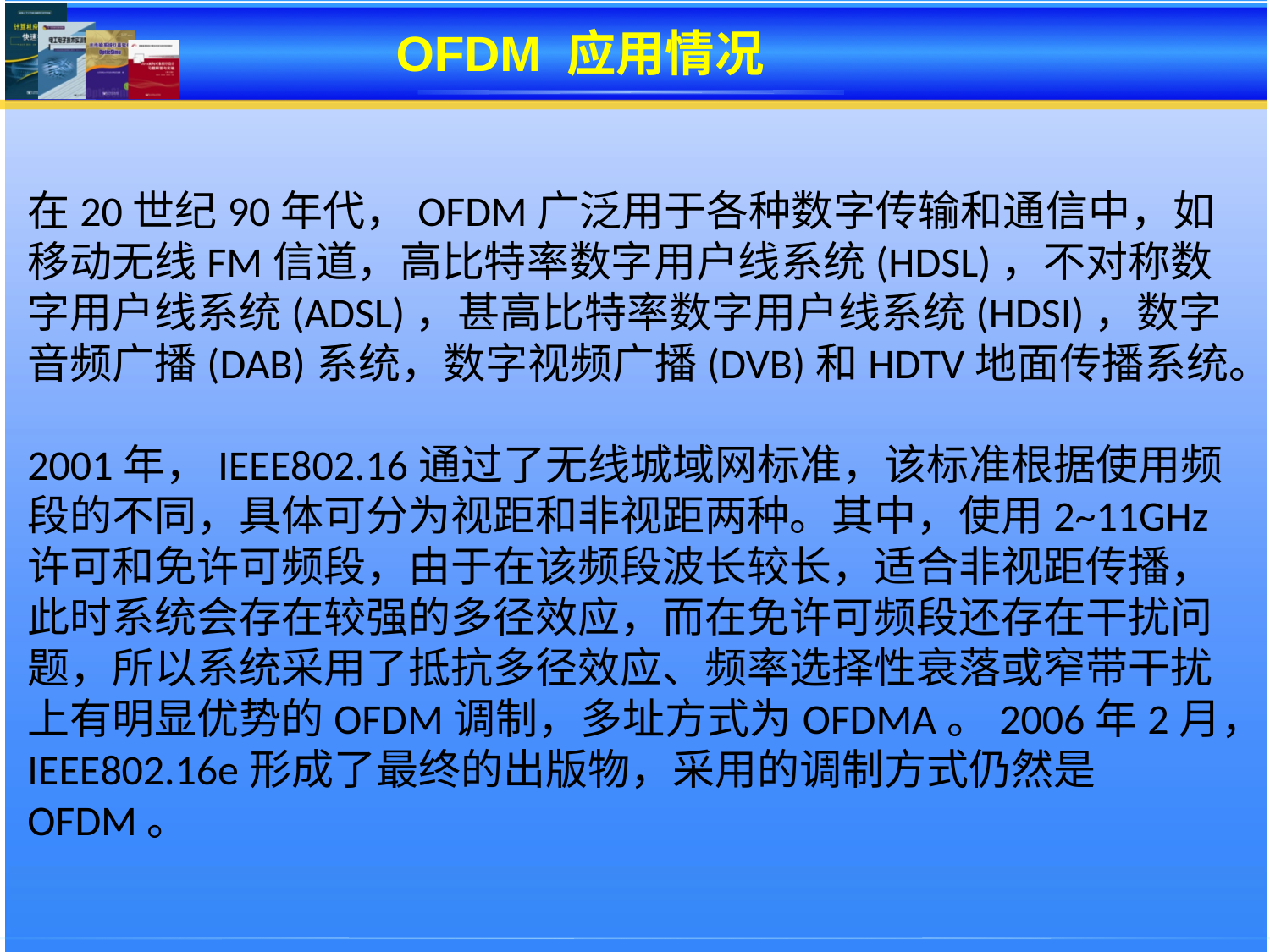

OFDM 应用情况
在20世纪90年代，OFDM广泛用于各种数字传输和通信中，如移动无线FM信道，高比特率数字用户线系统(HDSL)，不对称数字用户线系统(ADSL)，甚高比特率数字用户线系统(HDSI)，数字音频广播(DAB)系统，数字视频广播(DVB)和HDTV地面传播系统。

2001年，IEEE802.16通过了无线城域网标准，该标准根据使用频段的不同，具体可分为视距和非视距两种。其中，使用2~11GHz许可和免许可频段，由于在该频段波长较长，适合非视距传播，此时系统会存在较强的多径效应，而在免许可频段还存在干扰问题，所以系统采用了抵抗多径效应、频率选择性衰落或窄带干扰上有明显优势的OFDM调制，多址方式为OFDMA。2006年2月，IEEE802.16e形成了最终的出版物，采用的调制方式仍然是OFDM。